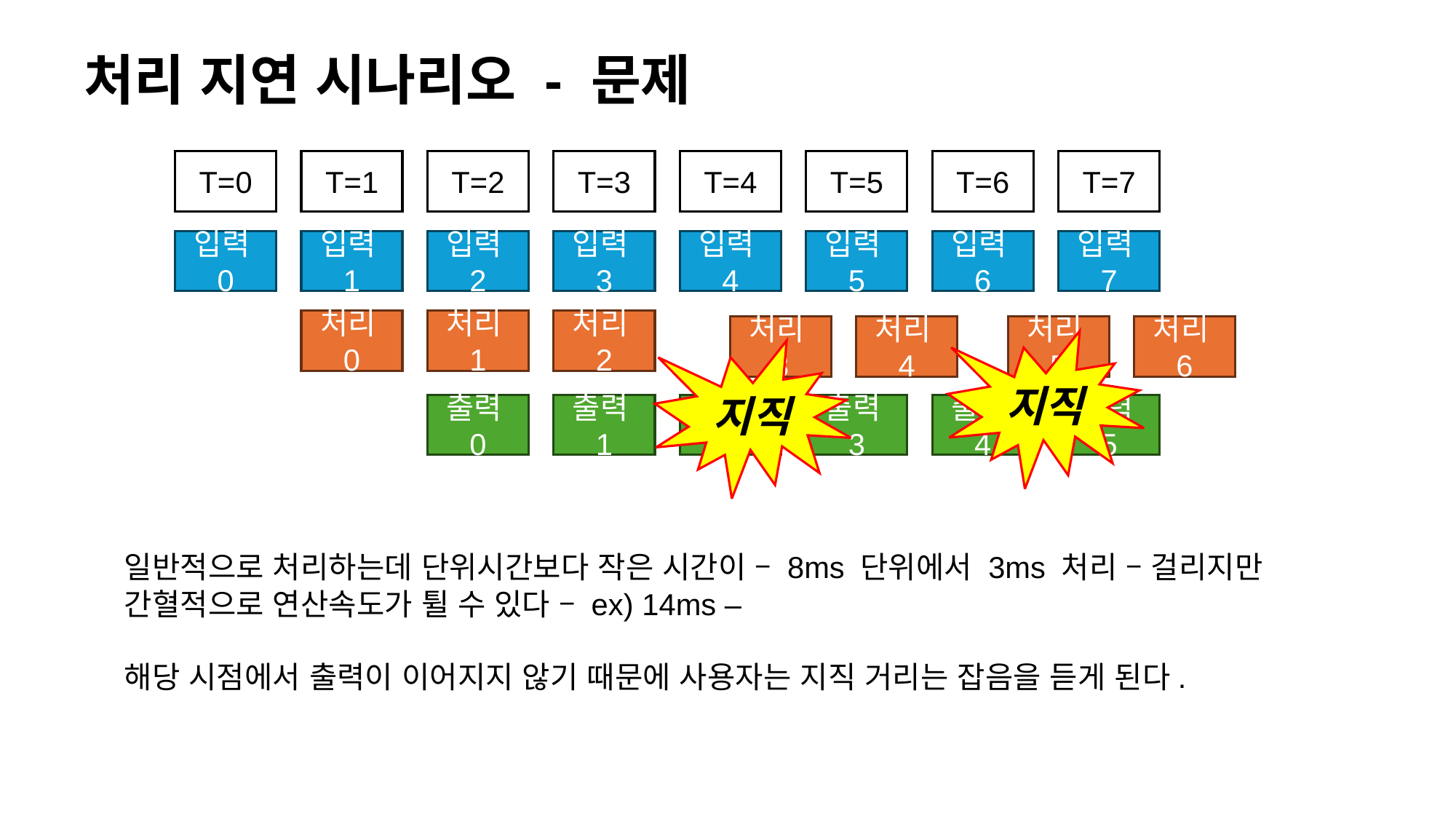

처리 지연 시나리오 - 문제
T=0
T=1
T=2
T=3
T=4
T=5
T=6
T=7
입력0
입력1
입력2
입력3
입력4
입력5
입력6
입력7
처리0
처리1
처리2
처리3
처리4
처리5
처리6
지직
지직
출력0
출력1
출력2
출력3
출력4
출력5
일반적으로 처리하는데 단위시간보다 작은 시간이 – 8ms 단위에서 3ms 처리 – 걸리지만
간혈적으로 연산속도가 튈 수 있다 – ex) 14ms –

해당 시점에서 출력이 이어지지 않기 때문에 사용자는 지직 거리는 잡음을 듣게 된다.